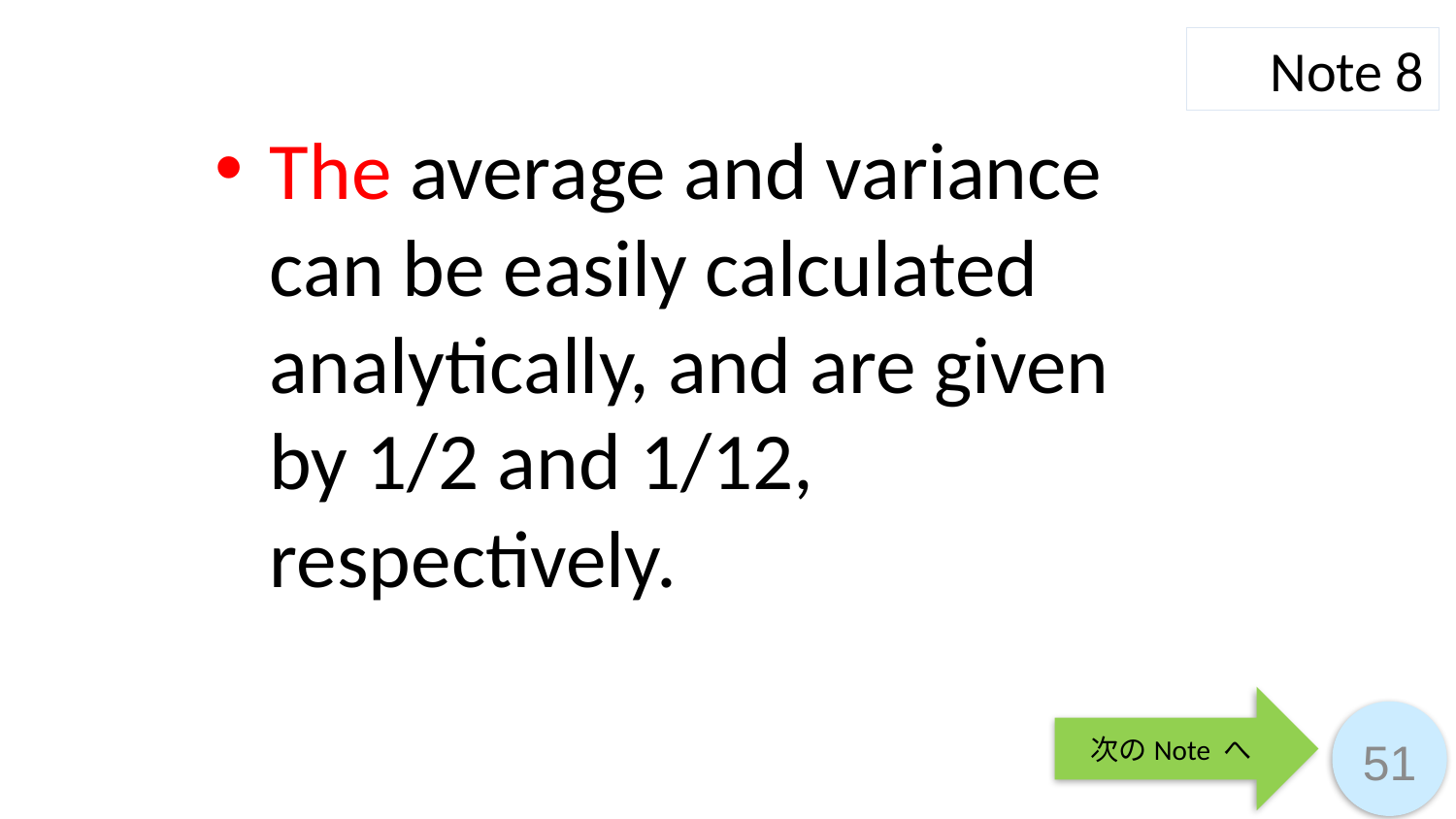

Note 8
The average and variance can be easily calculated analytically, and are given by 1/2 and 1/12, respectively.
次のNote へ
51